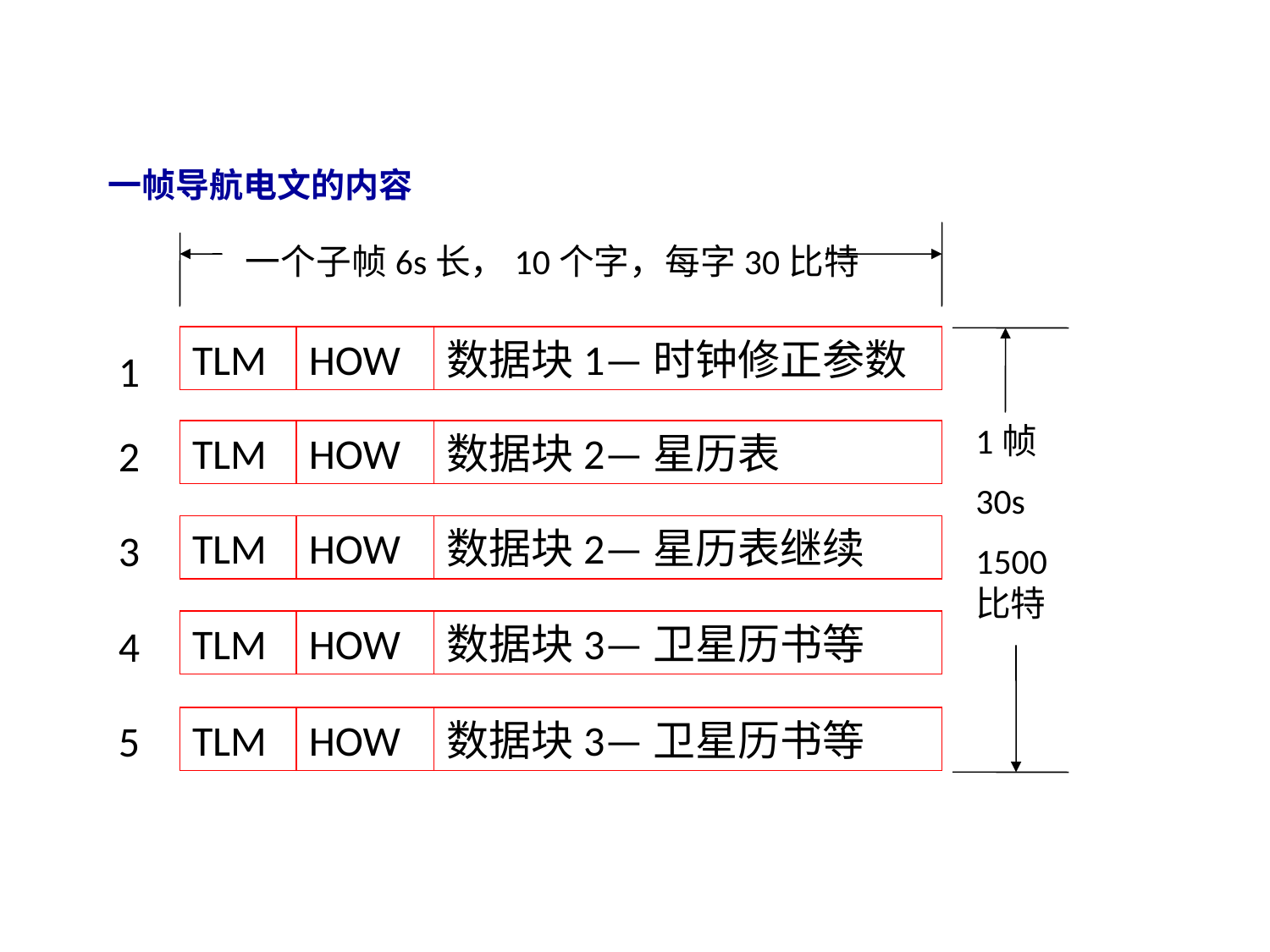

一帧导航电文的内容

一个子帧6s长，10个字，每字30比特

TLM
HOW
数据块1—时钟修正参数
TLM
HOW
数据块2—星历表
TLM
HOW
数据块2—星历表继续
TLM
HOW
数据块3—卫星历书等
TLM
HOW
数据块3—卫星历书等

1
1帧
30s
1500比特
2
3
4

5